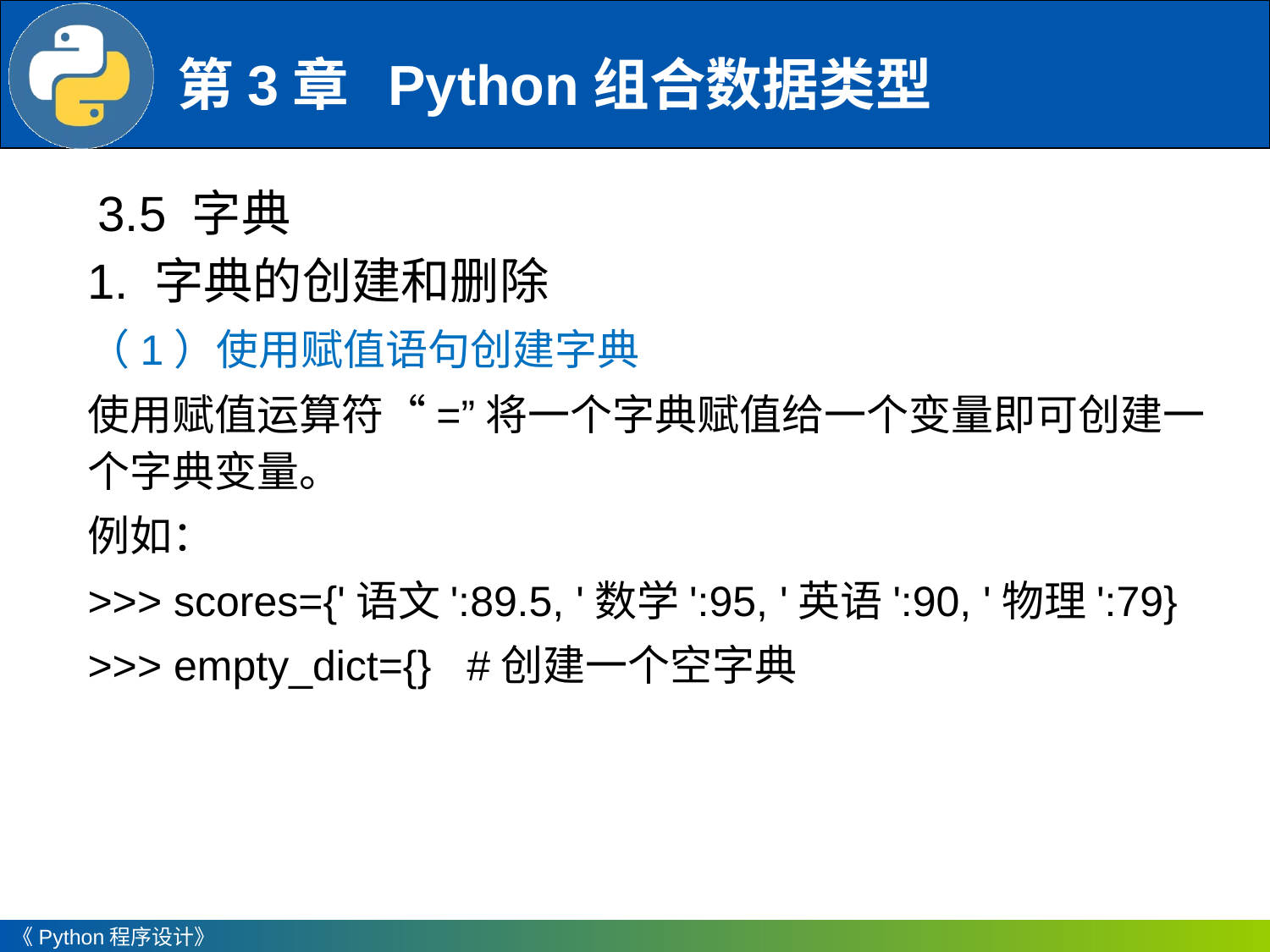

3.5 字典
1. 字典的创建和删除
（1）使用赋值语句创建字典
使用赋值运算符“=”将一个字典赋值给一个变量即可创建一个字典变量。
例如：
>>> scores={'语文':89.5, '数学':95, '英语':90, '物理':79}
>>> empty_dict={}   #创建一个空字典